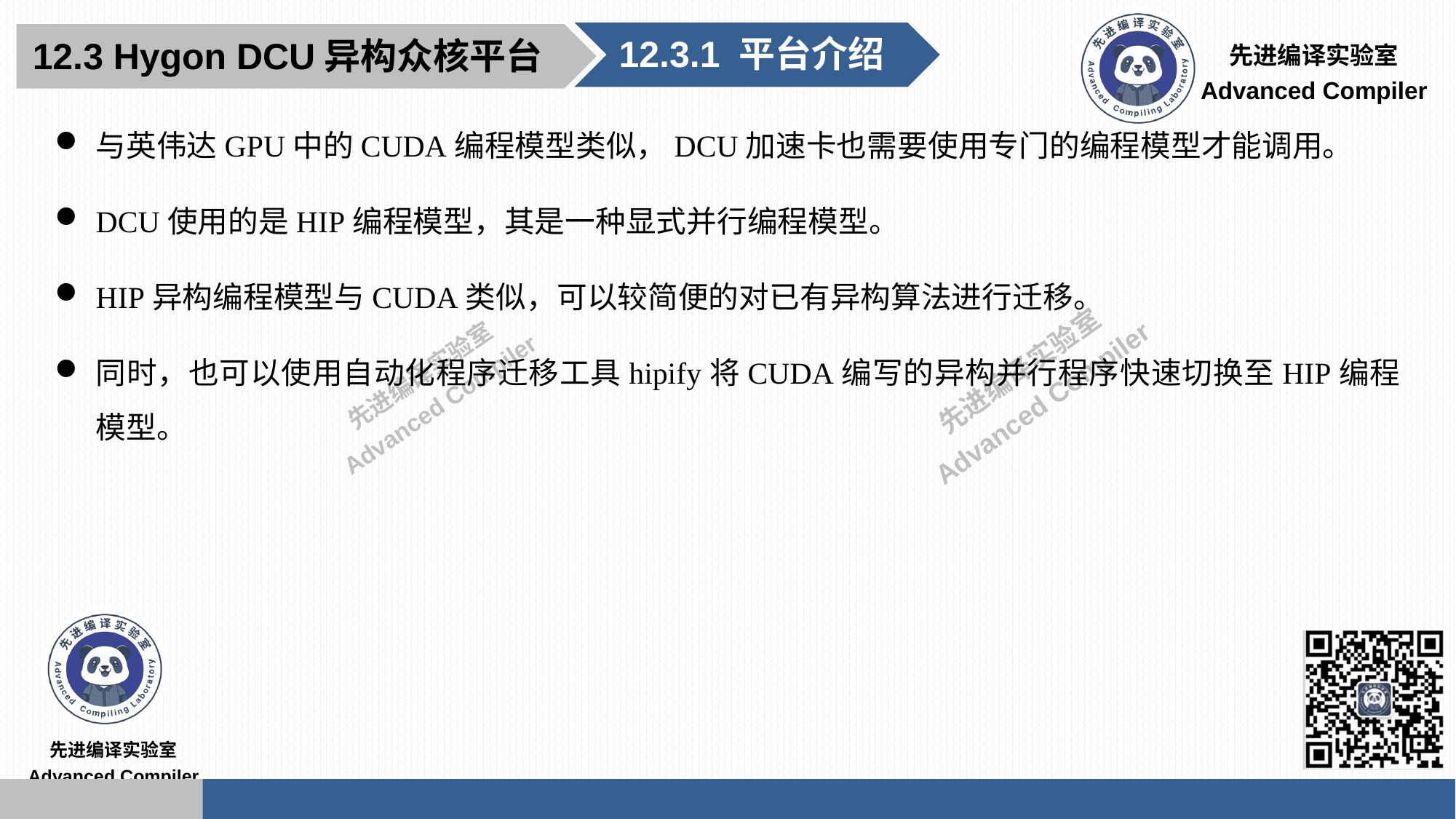

12.3.1 平台介绍

12.3 Hygon DCU异构众核平台
与英伟达GPU中的CUDA编程模型类似，DCU加速卡也需要使用专门的编程模型才能调用。
DCU使用的是HIP编程模型，其是一种显式并行编程模型。
HIP异构编程模型与CUDA类似，可以较简便的对已有异构算法进行迁移。
同时，也可以使用自动化程序迁移工具hipify将CUDA编写的异构并行程序快速切换至HIP编程模型。